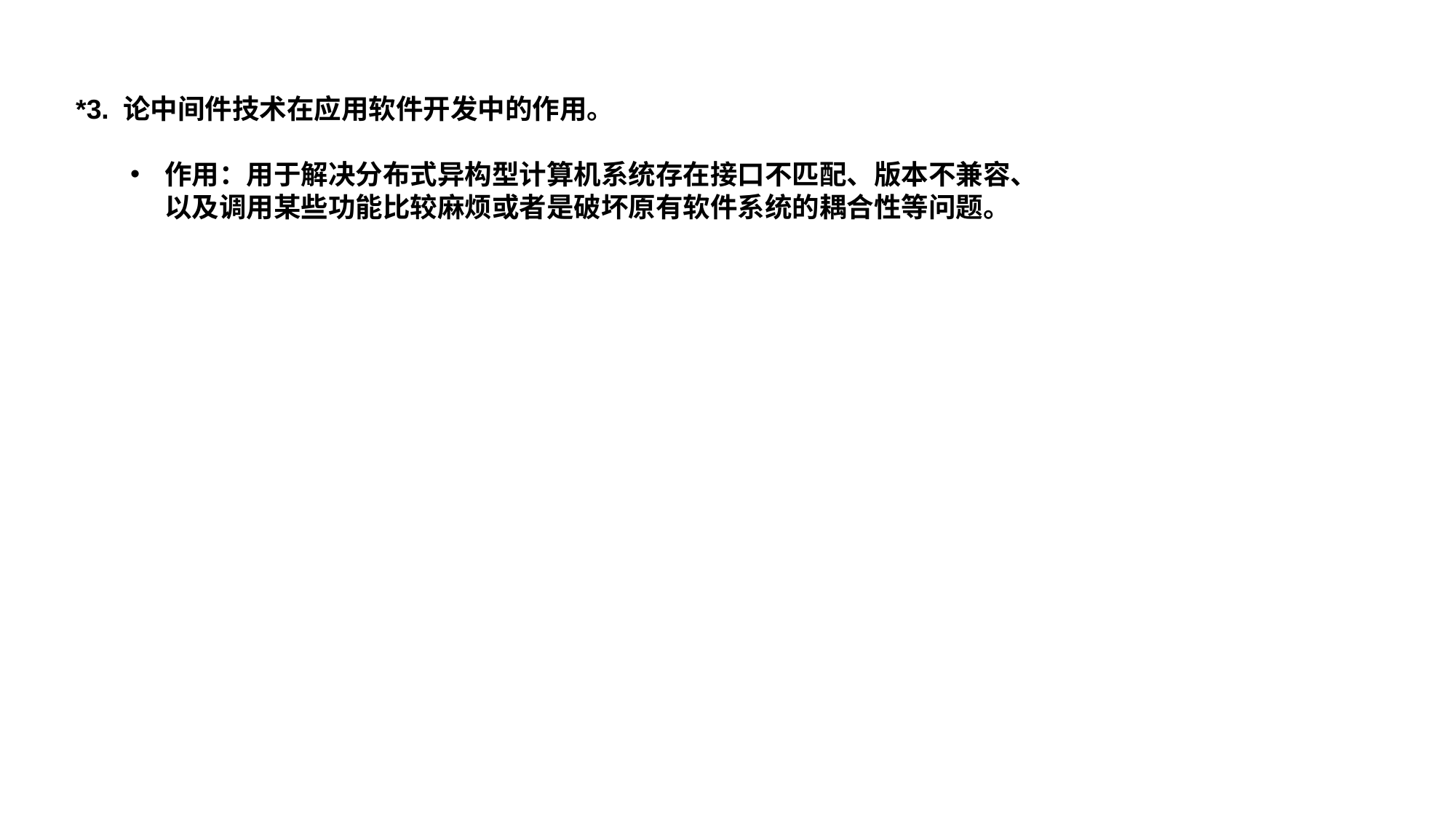

*3. 论中间件技术在应用软件开发中的作用。

作用：用于解决分布式异构型计算机系统存在接口不匹配、版本不兼容、以及调用某些功能比较麻烦或者是破坏原有软件系统的耦合性等问题。